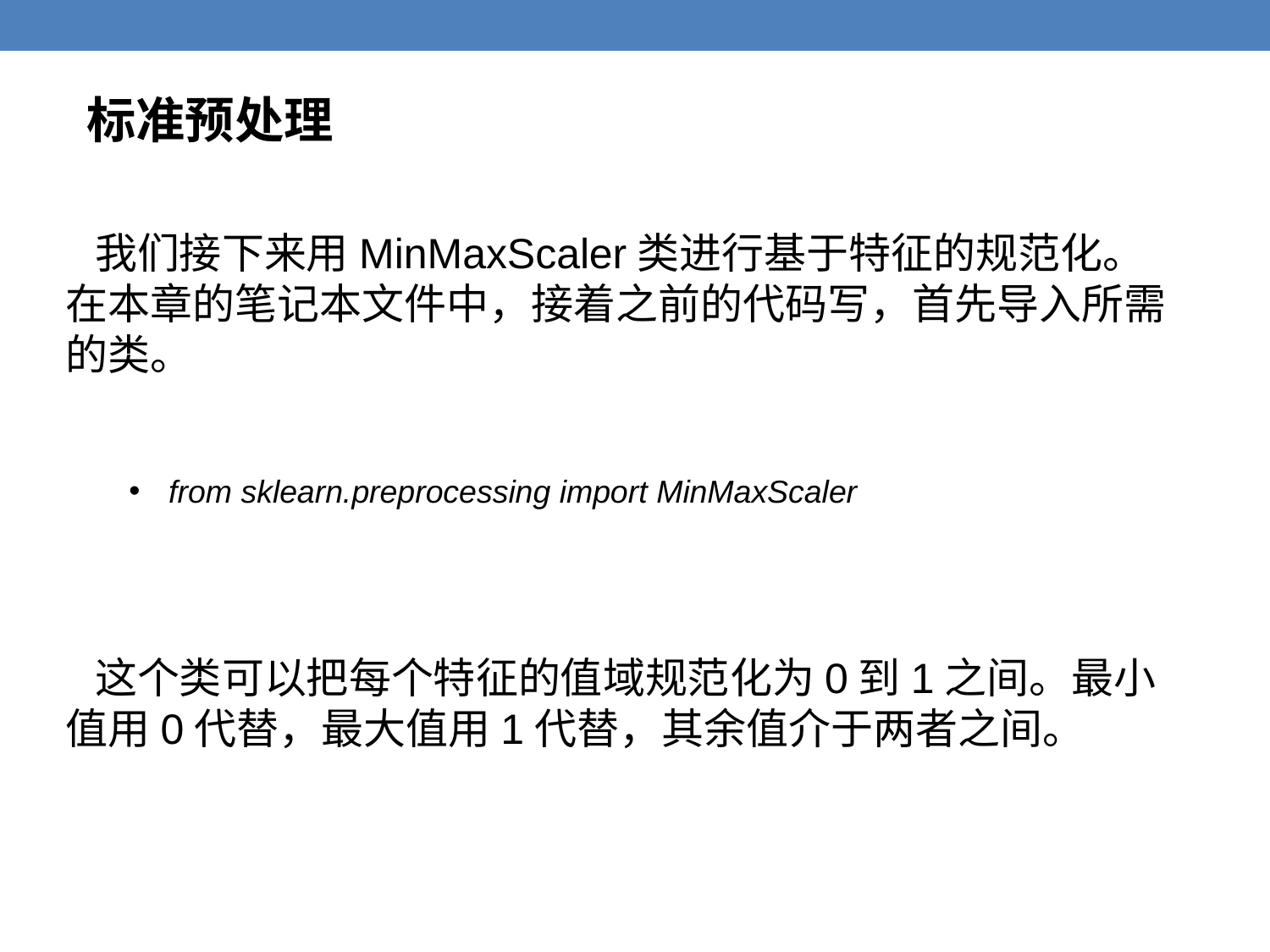

标准预处理
  我们接下来用MinMaxScaler类进行基于特征的规范化。在本章的笔记本文件中，接着之前的代码写，首先导入所需的类。
from sklearn.preprocessing import MinMaxScaler
  这个类可以把每个特征的值域规范化为0到1之间。最小值用0代替，最大值用1代替，其余值介于两者之间。